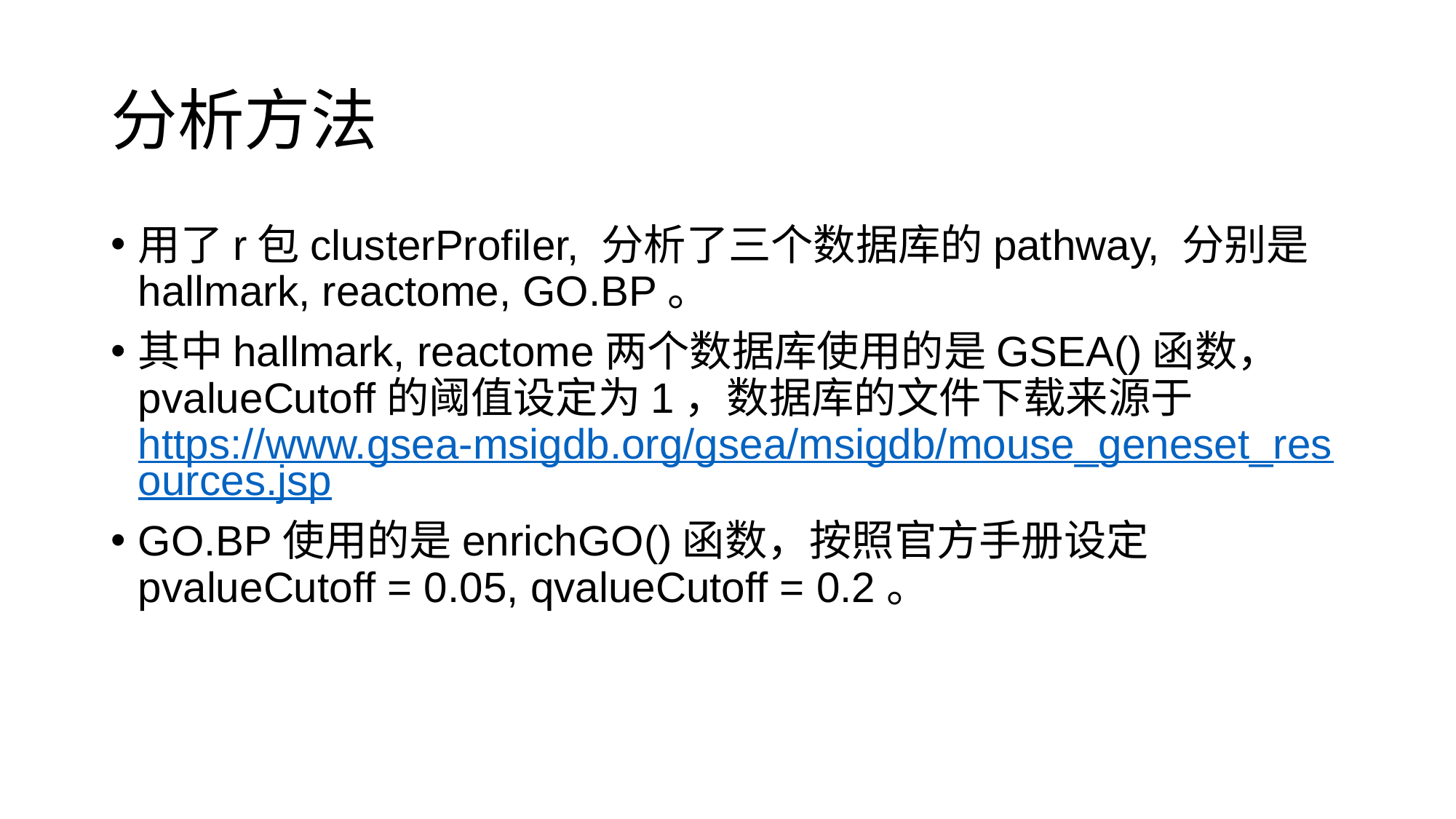

# 分析方法
用了r包clusterProfiler, 分析了三个数据库的pathway, 分别是hallmark, reactome, GO.BP。
其中hallmark, reactome两个数据库使用的是GSEA()函数， pvalueCutoff的阈值设定为1，数据库的文件下载来源于https://www.gsea-msigdb.org/gsea/msigdb/mouse_geneset_resources.jsp
GO.BP使用的是enrichGO()函数，按照官方手册设定pvalueCutoff = 0.05, qvalueCutoff = 0.2。